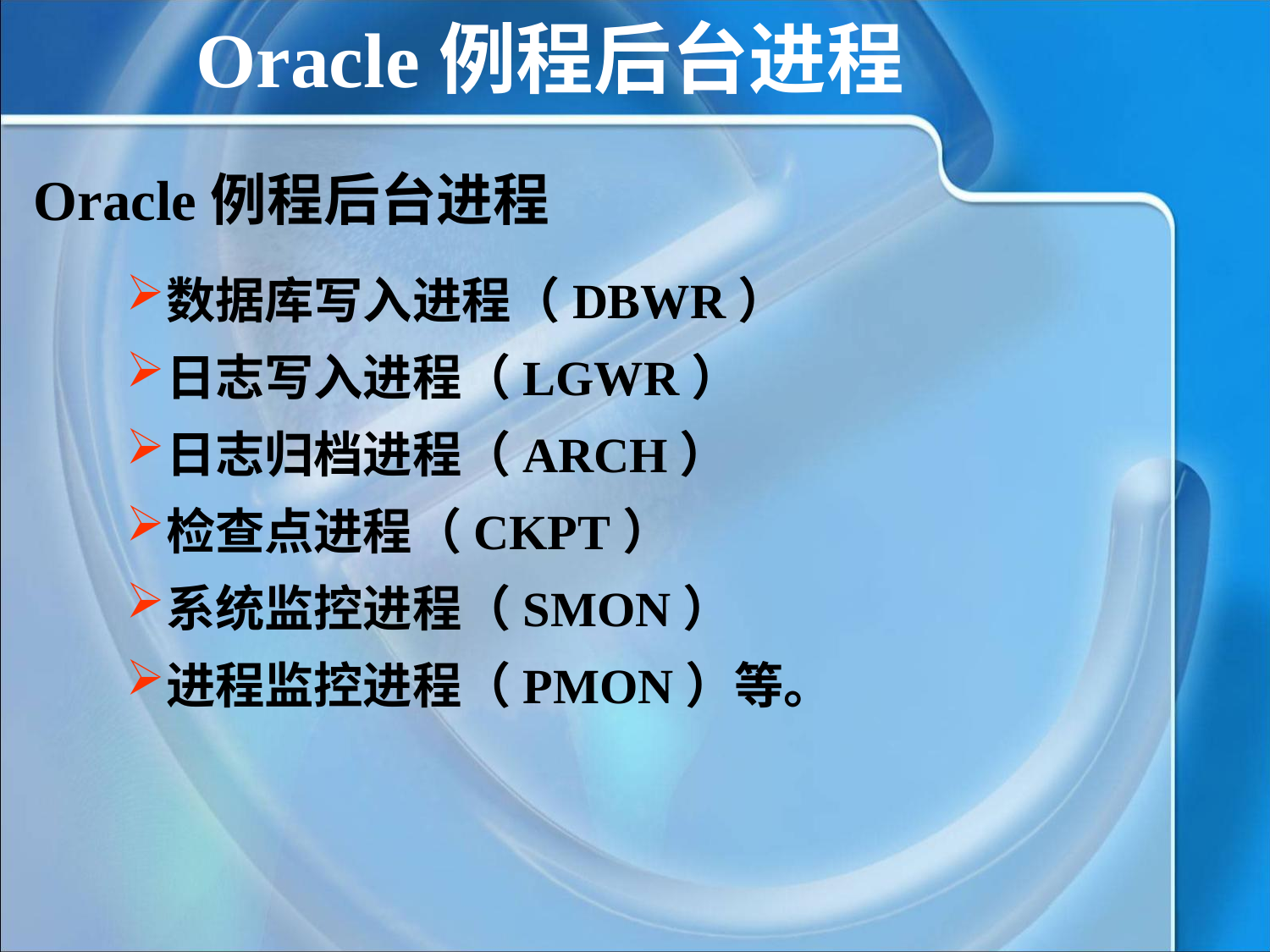

Oracle例程后台进程
Oracle例程后台进程
数据库写入进程（DBWR）
日志写入进程（LGWR）
日志归档进程（ARCH）
检查点进程（CKPT）
系统监控进程（SMON）
进程监控进程（PMON）等。
40